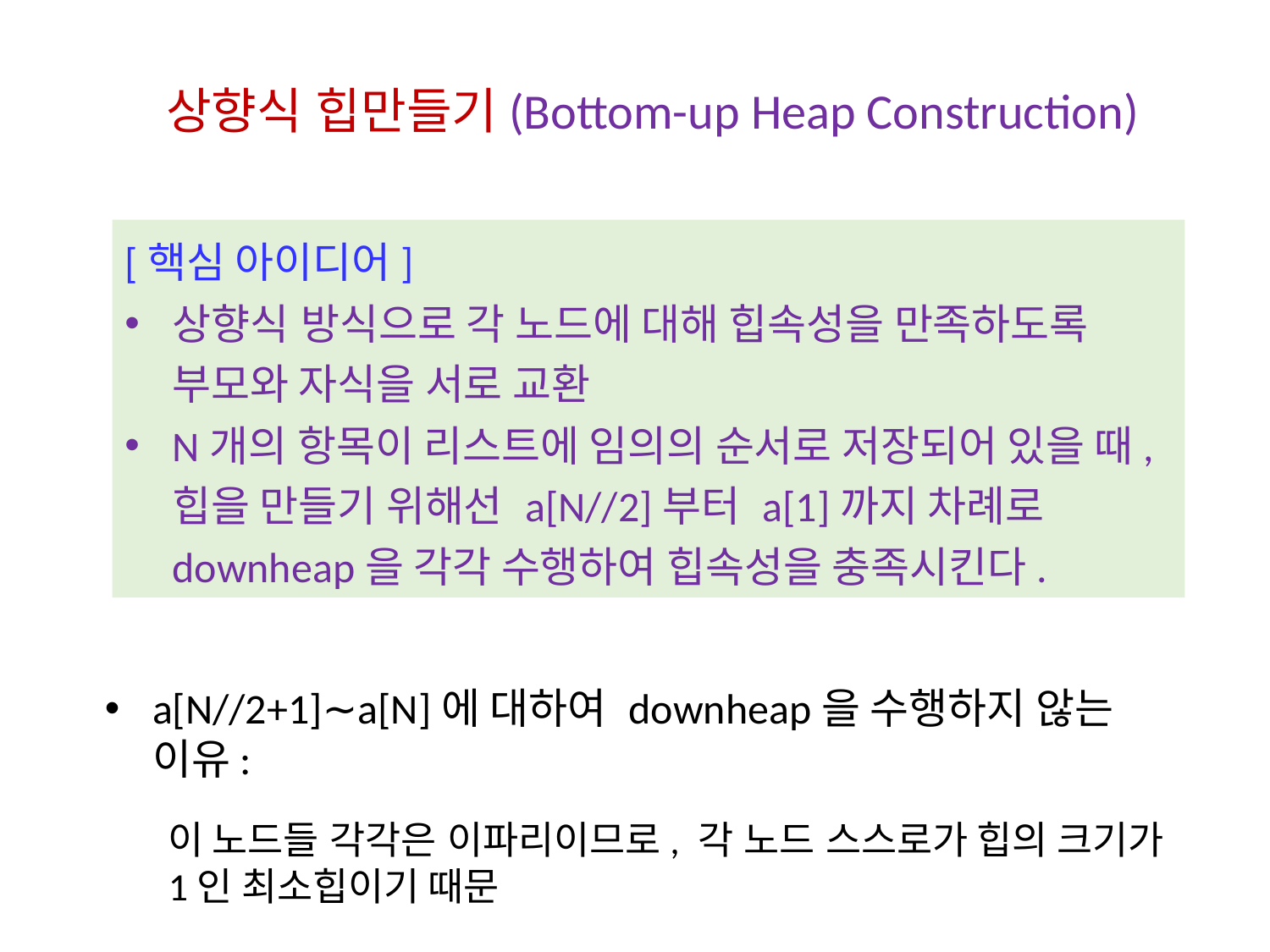

상향식 힙만들기(Bottom-up Heap Construction)
[핵심 아이디어]
상향식 방식으로 각 노드에 대해 힙속성을 만족하도록 부모와 자식을 서로 교환
N개의 항목이 리스트에 임의의 순서로 저장되어 있을 때, 힙을 만들기 위해선 a[N//2]부터 a[1]까지 차례로 downheap을 각각 수행하여 힙속성을 충족시킨다.
a[N//2+1]∼a[N]에 대하여 downheap을 수행하지 않는 이유:
이 노드들 각각은 이파리이므로, 각 노드 스스로가 힙의 크기가 1인 최소힙이기 때문